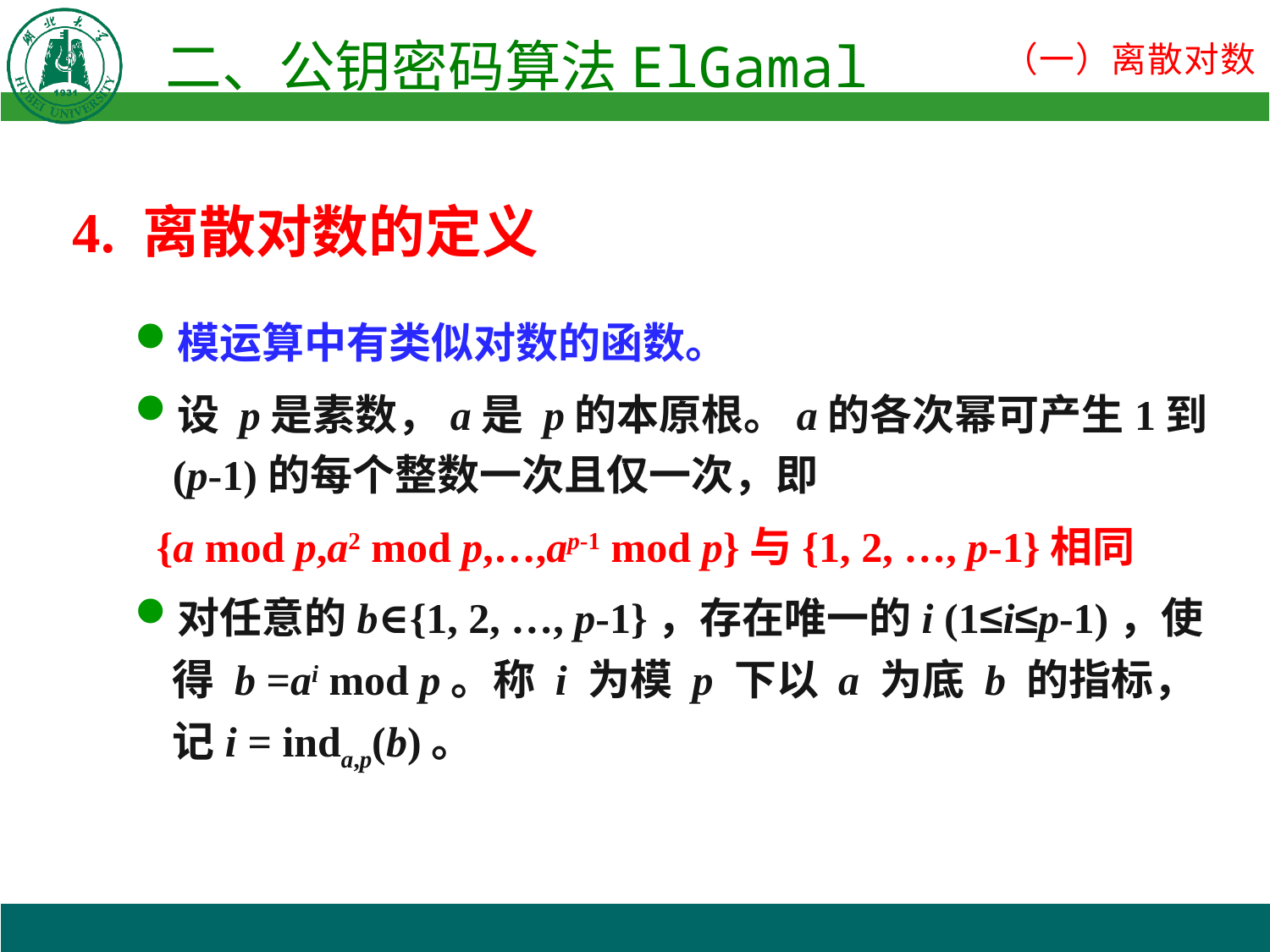

4. 离散对数的定义
模运算中有类似对数的函数。
设 p是素数，a是 p的本原根。a的各次幂可产生1到(p-1)的每个整数一次且仅一次，即
{a mod p,a2 mod p,…,ap-1 mod p}与{1, 2, …, p-1}相同
对任意的b∈{1, 2, …, p-1}，存在唯一的i (1≤i≤p-1)，使得 b =ai mod p。称 i 为模 p 下以 a 为底 b 的指标，记i = inda,p(b)。